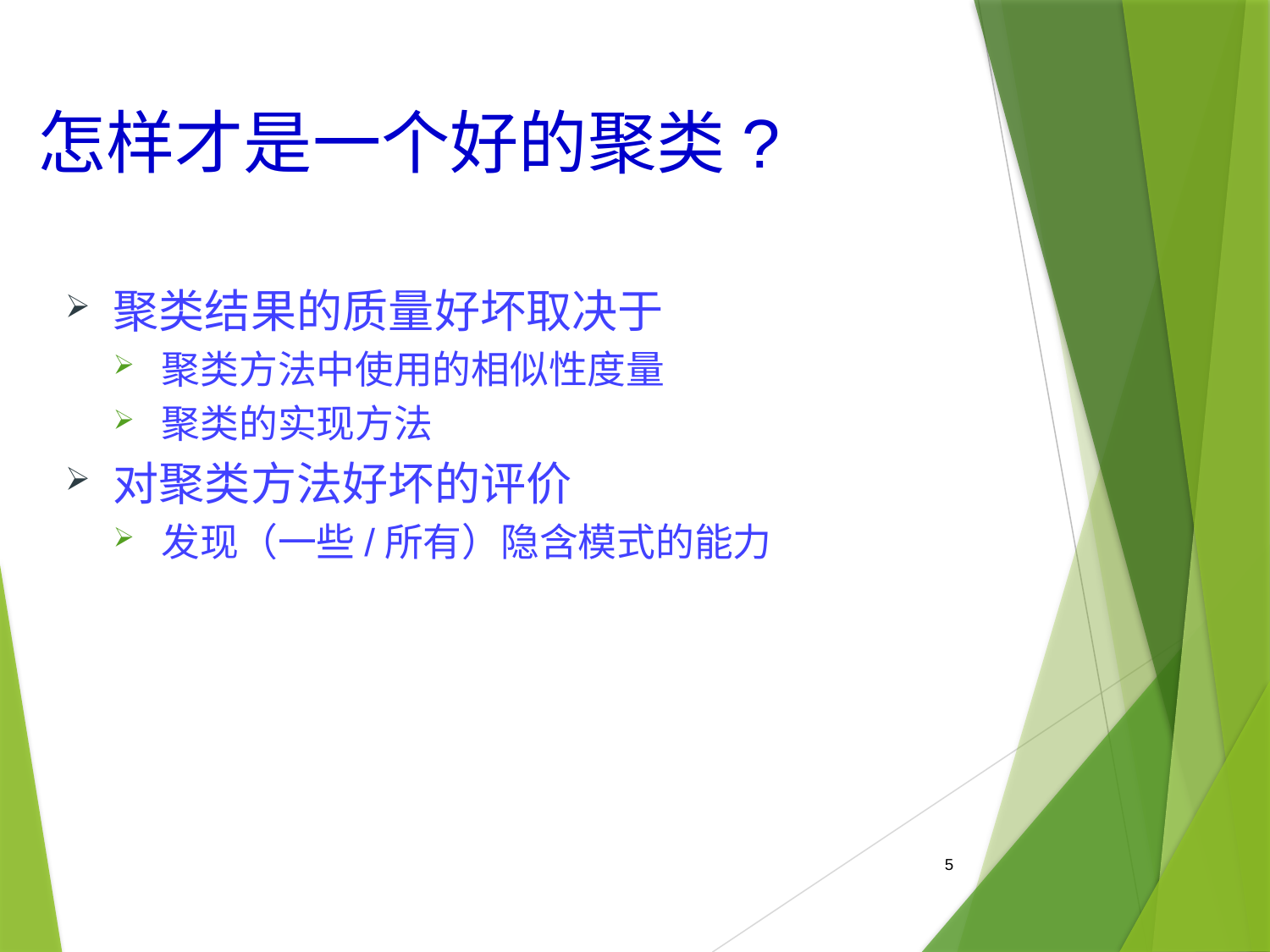

怎样才是一个好的聚类?
聚类结果的质量好坏取决于
聚类方法中使用的相似性度量
聚类的实现方法
对聚类方法好坏的评价
发现（一些/所有）隐含模式的能力
5